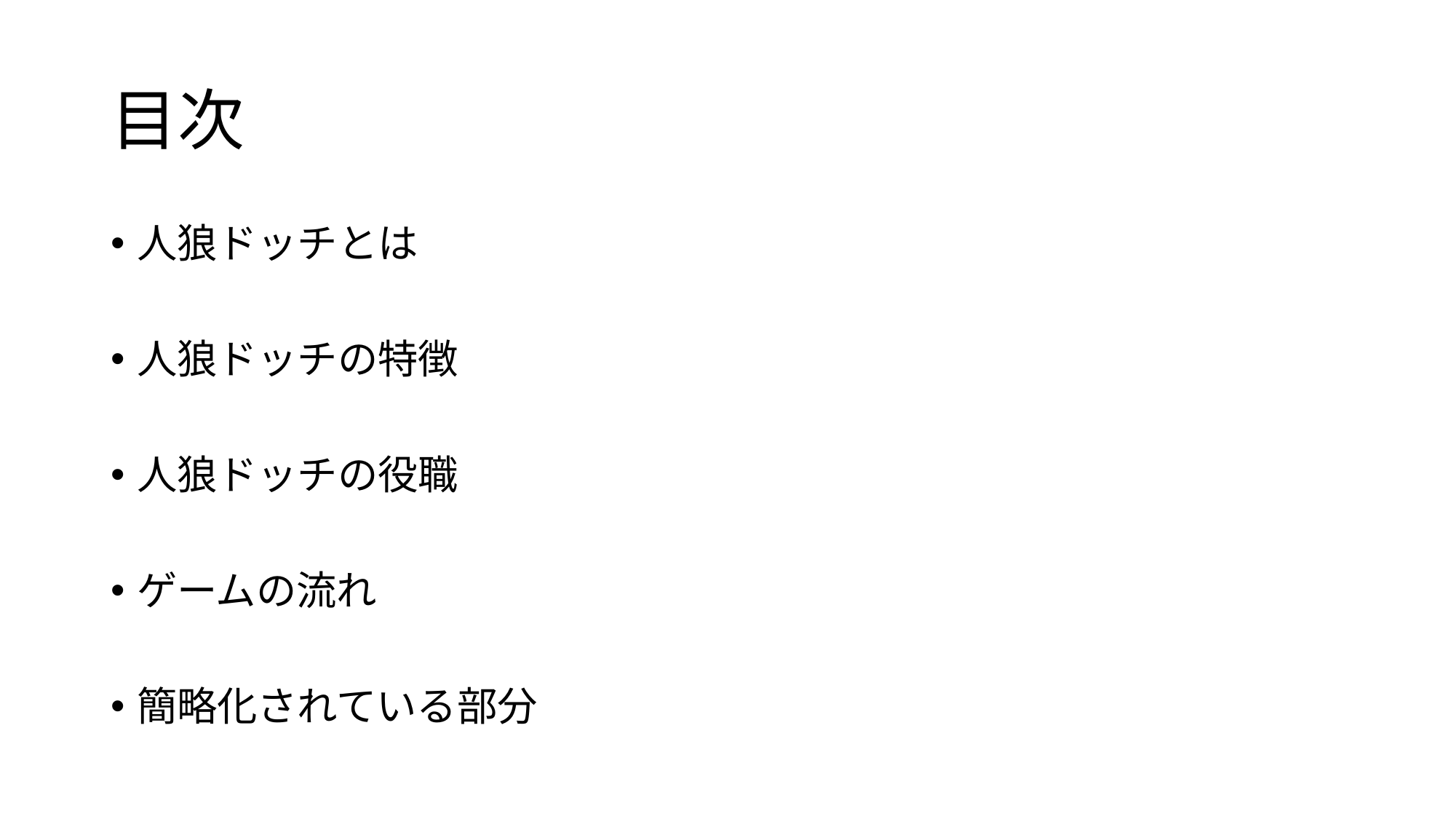

# 目次
人狼ドッチとは

人狼ドッチの特徴

人狼ドッチの役職

ゲームの流れ

簡略化されている部分